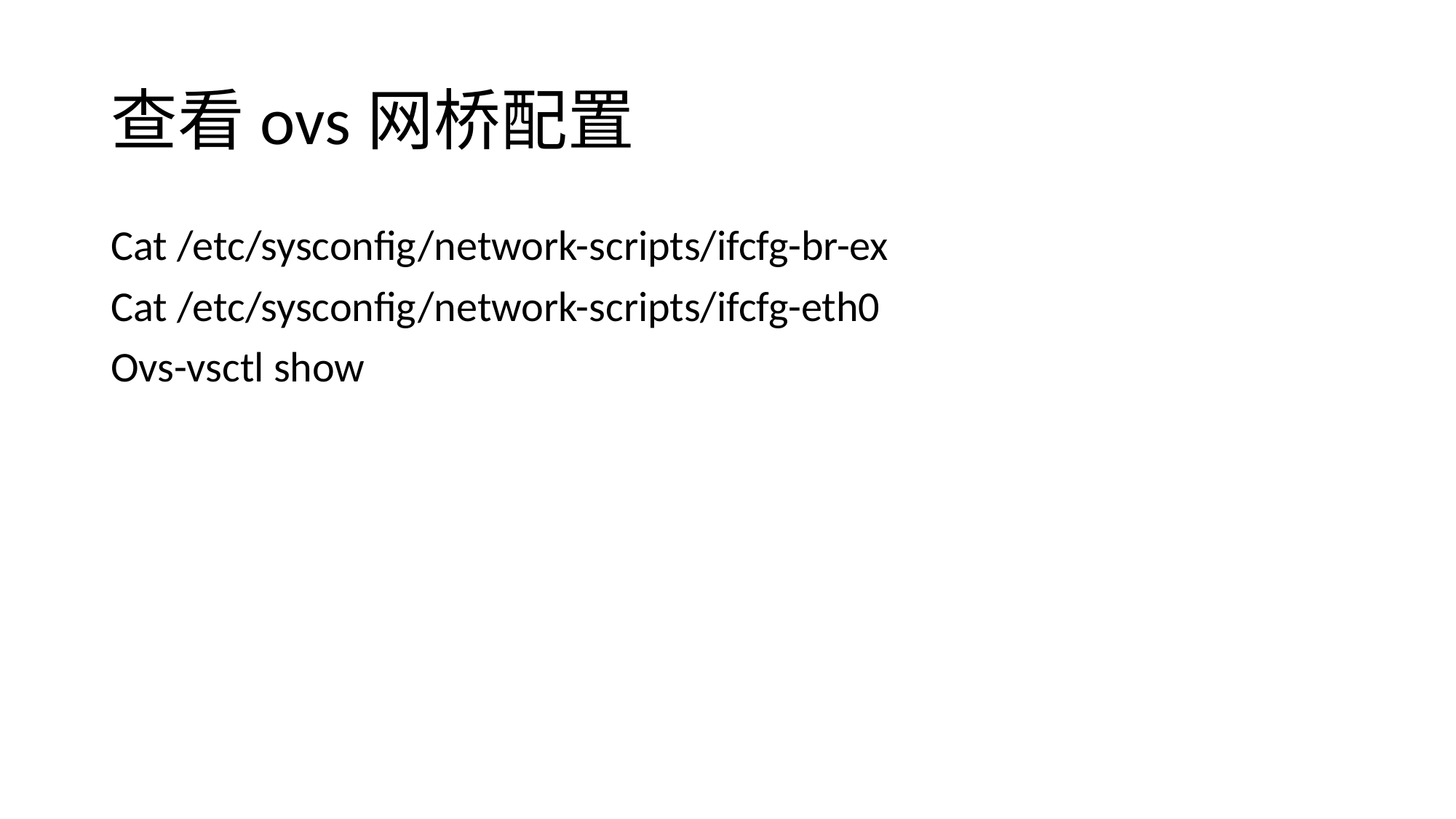

# 查看ovs网桥配置
Cat /etc/sysconfig/network-scripts/ifcfg-br-ex
Cat /etc/sysconfig/network-scripts/ifcfg-eth0
Ovs-vsctl show